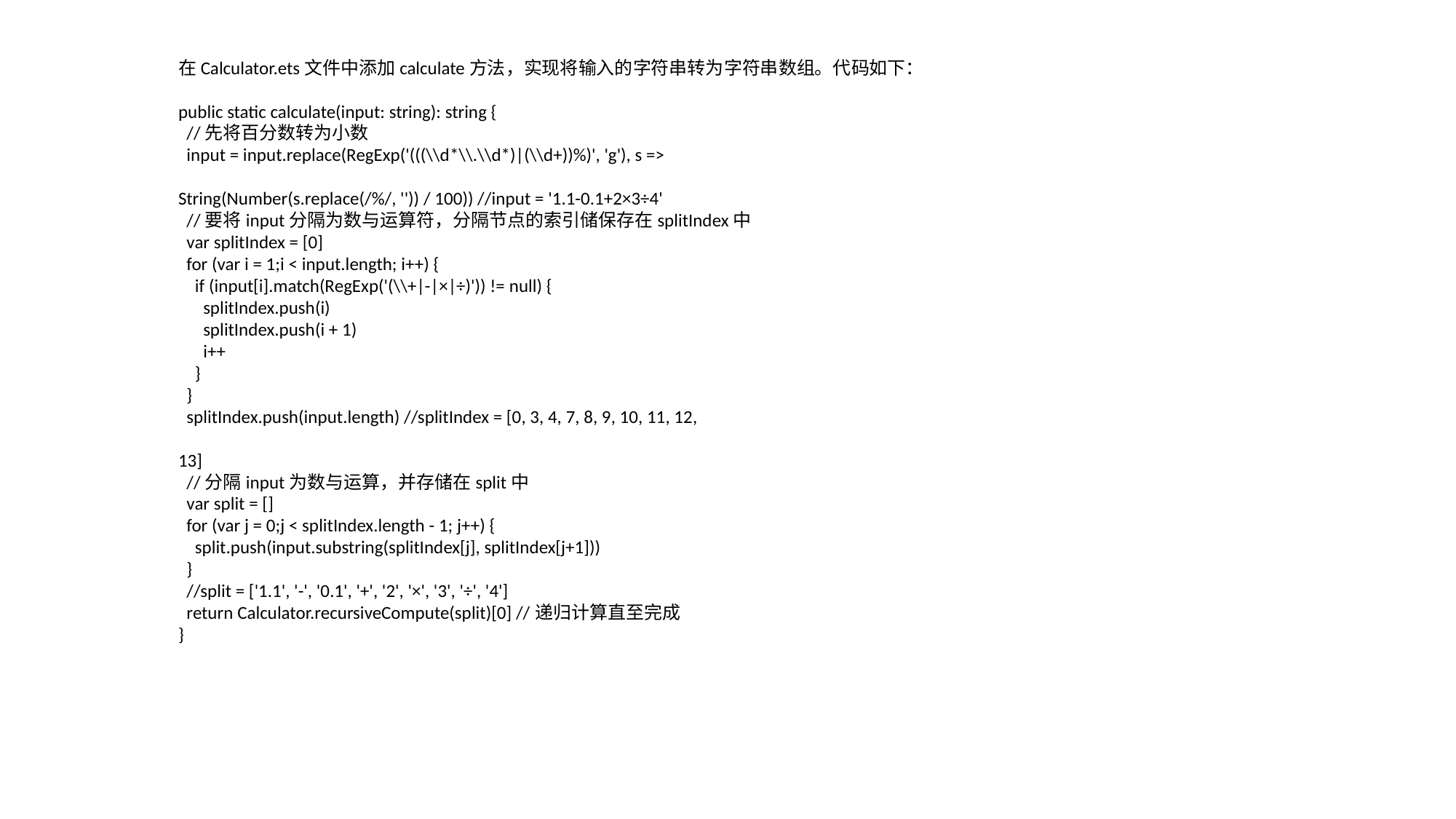

# 4.7.3  实现将输入的字符串转为字符串数组
在Calculator.ets文件中添加calculate方法，实现将输入的字符串转为字符串数组。代码如下：
public static calculate(input: string): string {
  //先将百分数转为小数
  input = input.replace(RegExp('(((\\d*\\.\\d*)|(\\d+))%)', 'g'), s =>

String(Number(s.replace(/%/, '')) / 100)) //input = '1.1-0.1+2×3÷4'
  //要将input分隔为数与运算符，分隔节点的索引储保存在splitIndex中
  var splitIndex = [0]
  for (var i = 1;i < input.length; i++) {
    if (input[i].match(RegExp('(\\+|-|×|÷)')) != null) {
      splitIndex.push(i)
      splitIndex.push(i + 1)
      i++
    }
  }
  splitIndex.push(input.length) //splitIndex = [0, 3, 4, 7, 8, 9, 10, 11, 12,

13]
  //分隔input为数与运算，并存储在split中
  var split = []
  for (var j = 0;j < splitIndex.length - 1; j++) {
    split.push(input.substring(splitIndex[j], splitIndex[j+1]))
  }
  //split = ['1.1', '-', '0.1', '+', '2', '×', '3', '÷', '4']
  return Calculator.recursiveCompute(split)[0] //递归计算直至完成
}